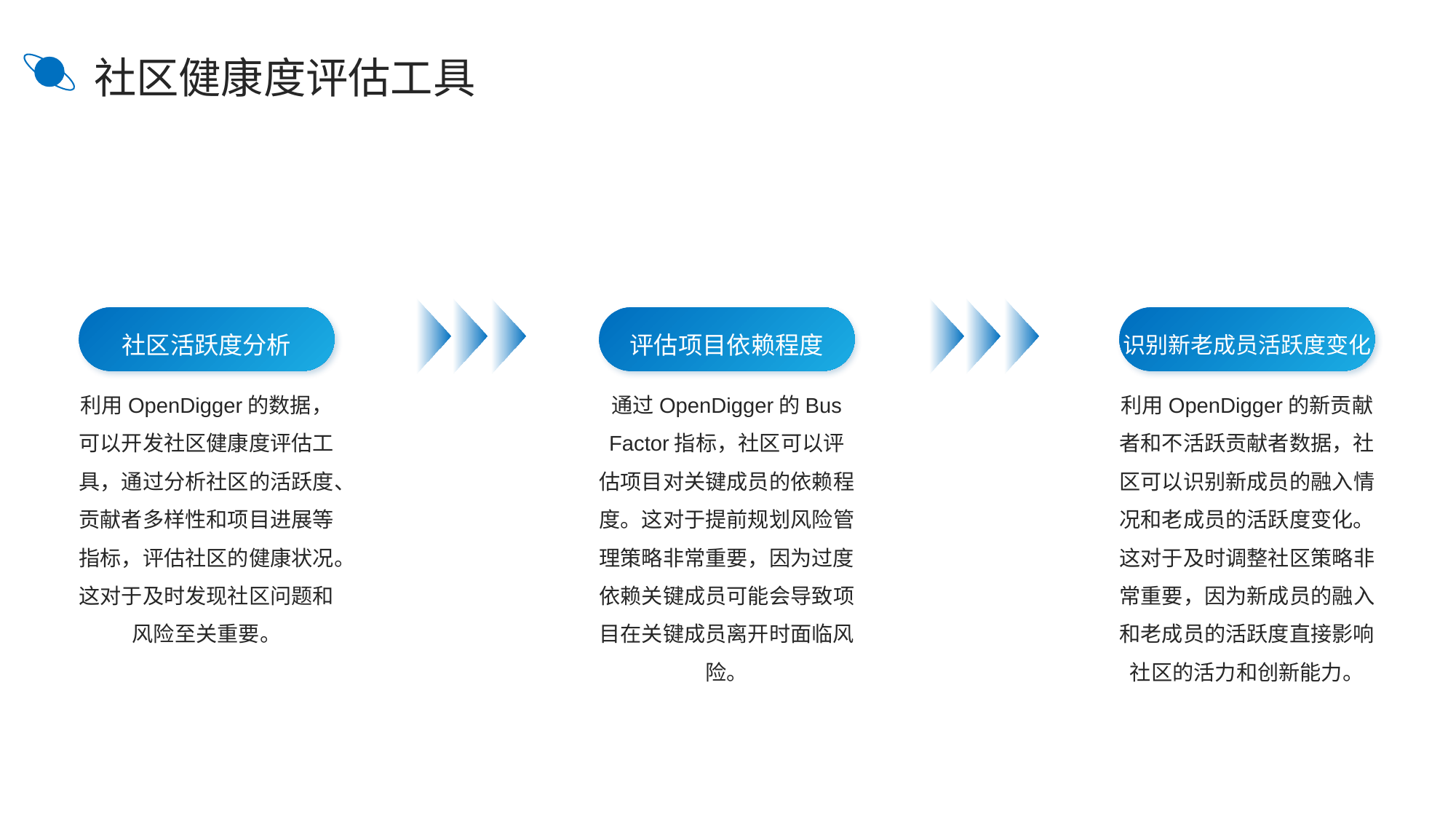

社区健康度评估工具

社区活跃度分析
评估项目依赖程度
识别新老成员活跃度变化

通过OpenDigger的Bus Factor指标，社区可以评估项目对关键成员的依赖程度。这对于提前规划风险管理策略非常重要，因为过度依赖关键成员可能会导致项目在关键成员离开时面临风险。
利用OpenDigger的新贡献者和不活跃贡献者数据，社区可以识别新成员的融入情况和老成员的活跃度变化。这对于及时调整社区策略非常重要，因为新成员的融入和老成员的活跃度直接影响社区的活力和创新能力。
利用OpenDigger的数据，可以开发社区健康度评估工具，通过分析社区的活跃度、贡献者多样性和项目进展等指标，评估社区的健康状况。这对于及时发现社区问题和风险至关重要。